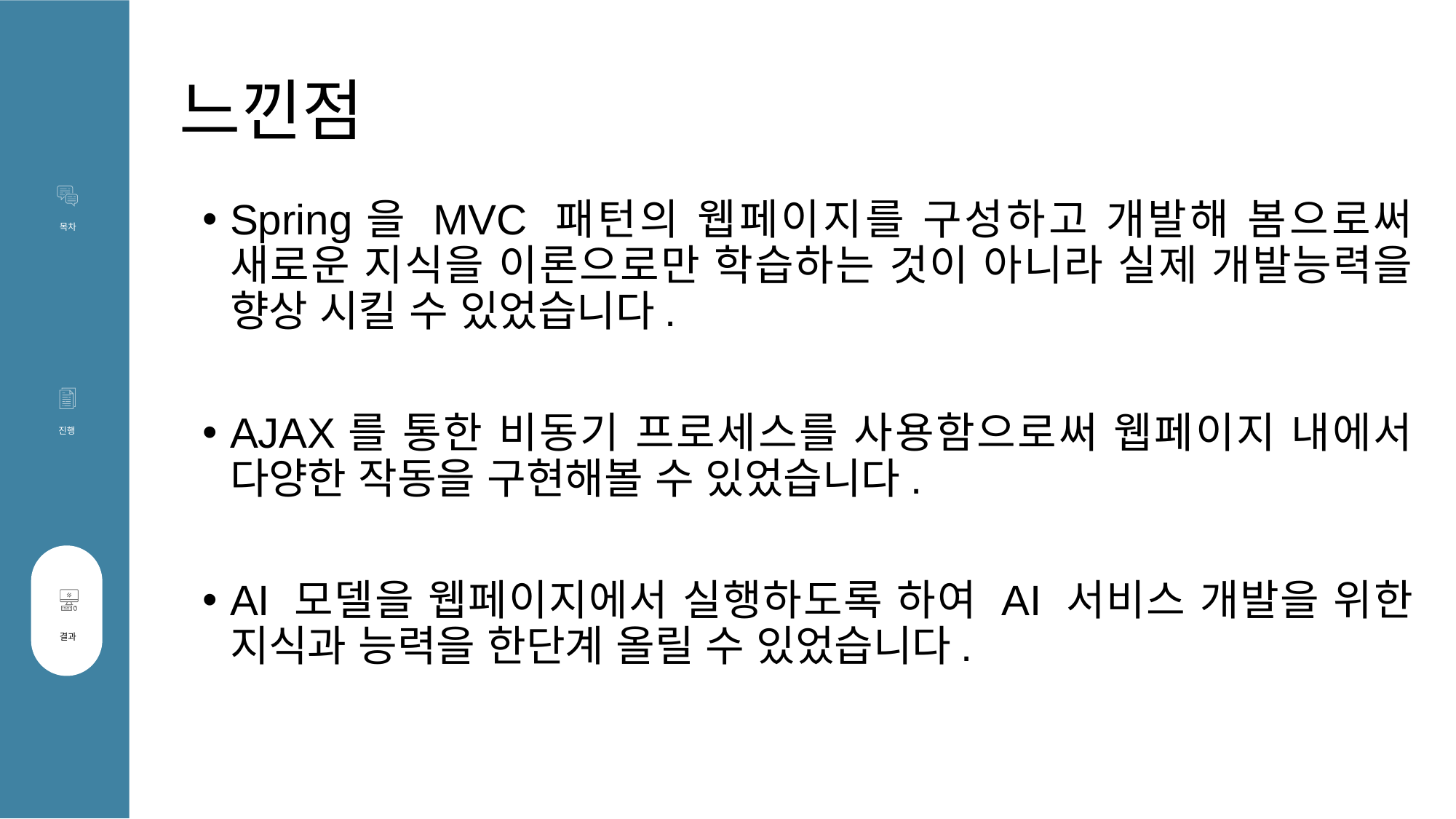

# 느낀점
Spring을 MVC 패턴의 웹페이지를 구성하고 개발해 봄으로써 새로운 지식을 이론으로만 학습하는 것이 아니라 실제 개발능력을 향상 시킬 수 있었습니다.

AJAX를 통한 비동기 프로세스를 사용함으로써 웹페이지 내에서 다양한 작동을 구현해볼 수 있었습니다.

AI 모델을 웹페이지에서 실행하도록 하여 AI 서비스 개발을 위한 지식과 능력을 한단계 올릴 수 있었습니다.